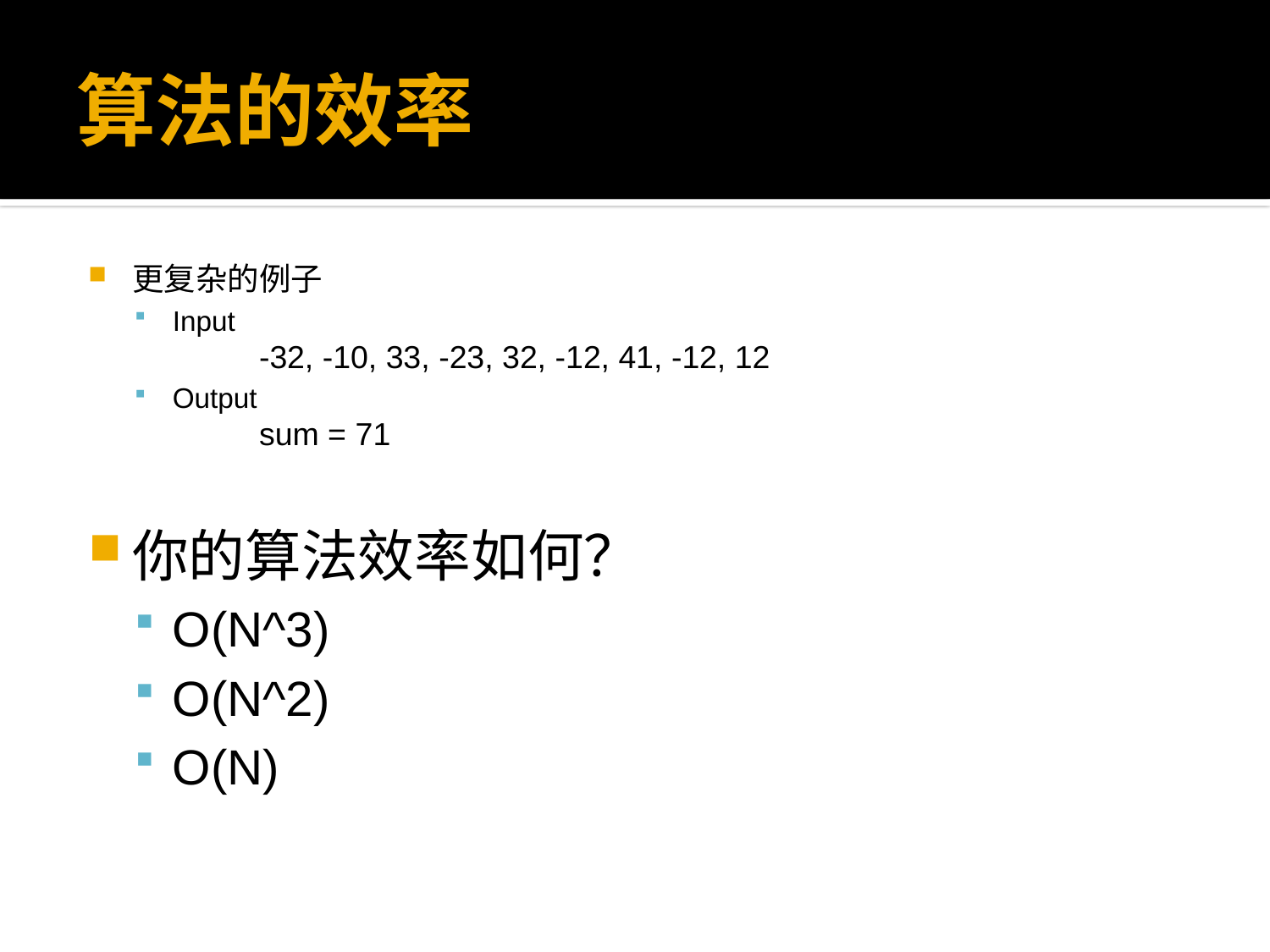

# 算法的效率
更复杂的例子
Input
		-32, -10, 33, -23, 32, -12, 41, -12, 12
Output
		sum = 71

你的算法效率如何？
O(N^3)
O(N^2)
O(N)